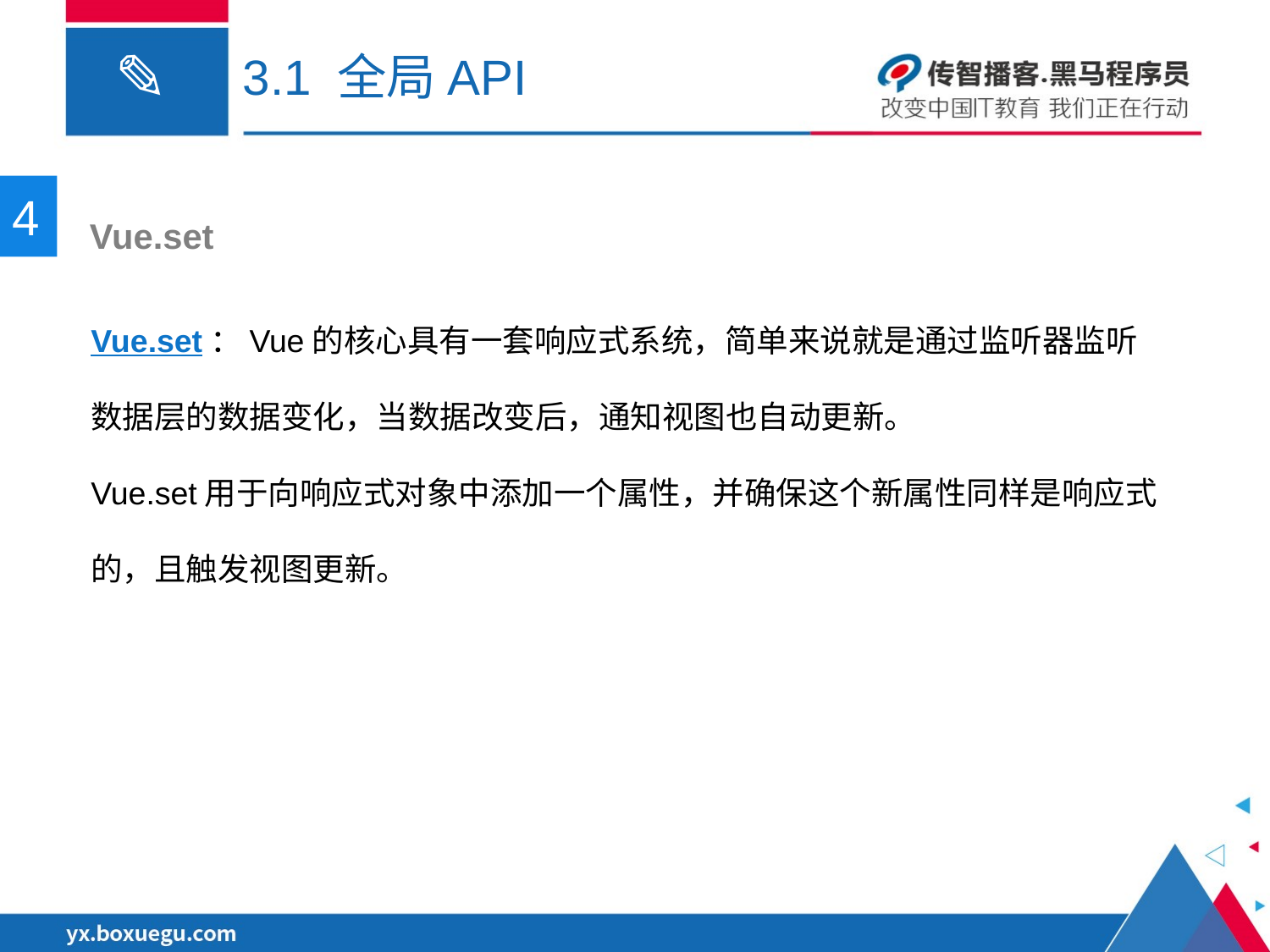

# 3.1 全局API

4
  Vue.set
Vue.set：Vue的核心具有一套响应式系统，简单来说就是通过监听器监听数据层的数据变化，当数据改变后，通知视图也自动更新。
Vue.set用于向响应式对象中添加一个属性，并确保这个新属性同样是响应式的，且触发视图更新。